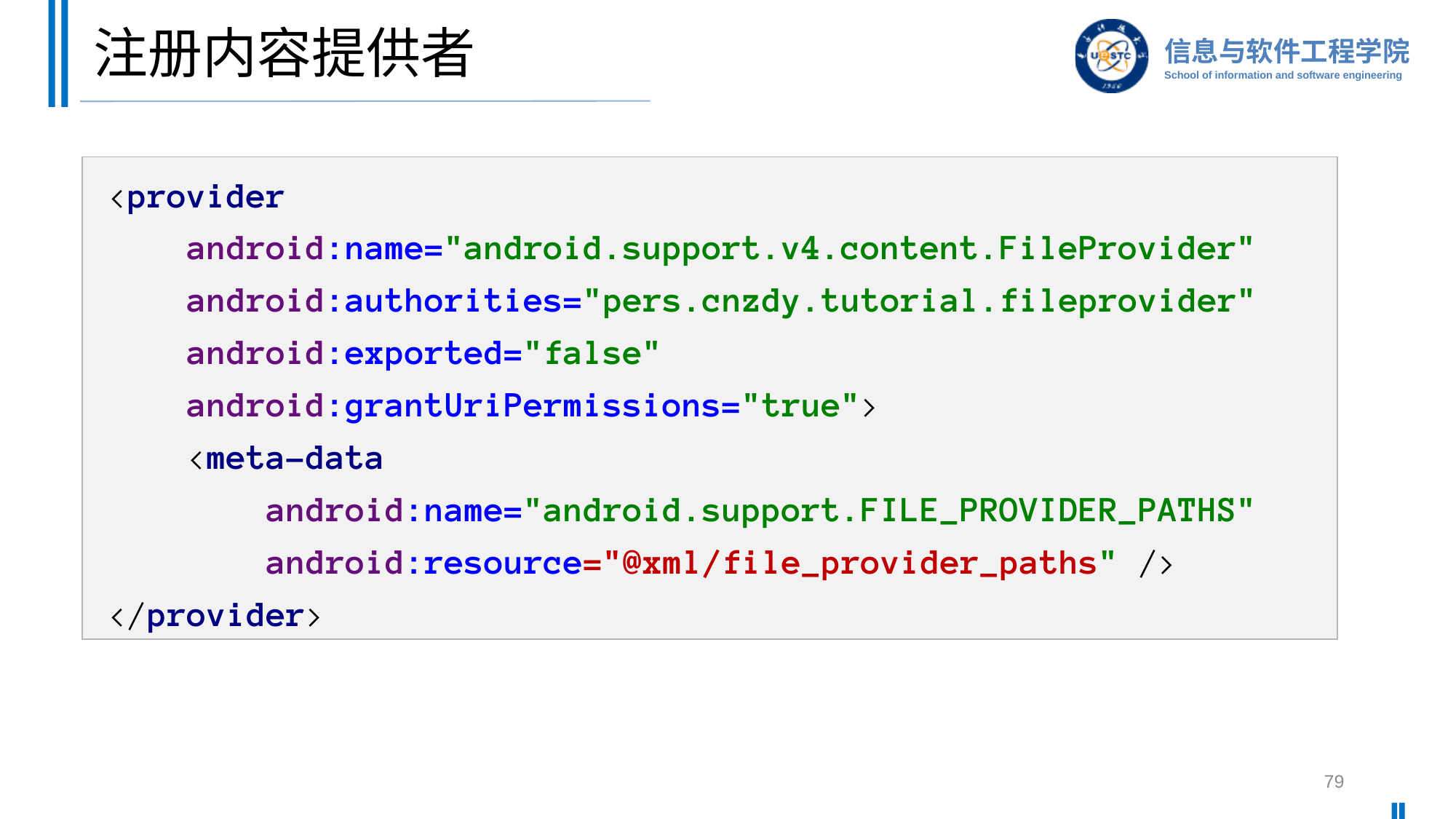

# 注册内容提供者
<provider
    android:name="android.support.v4.content.FileProvider"
    android:authorities="pers.cnzdy.tutorial.fileprovider"
    android:exported="false"
    android:grantUriPermissions="true">
    <meta-data
        android:name="android.support.FILE_PROVIDER_PATHS"
        android:resource="@xml/file_provider_paths" />
</provider>
79